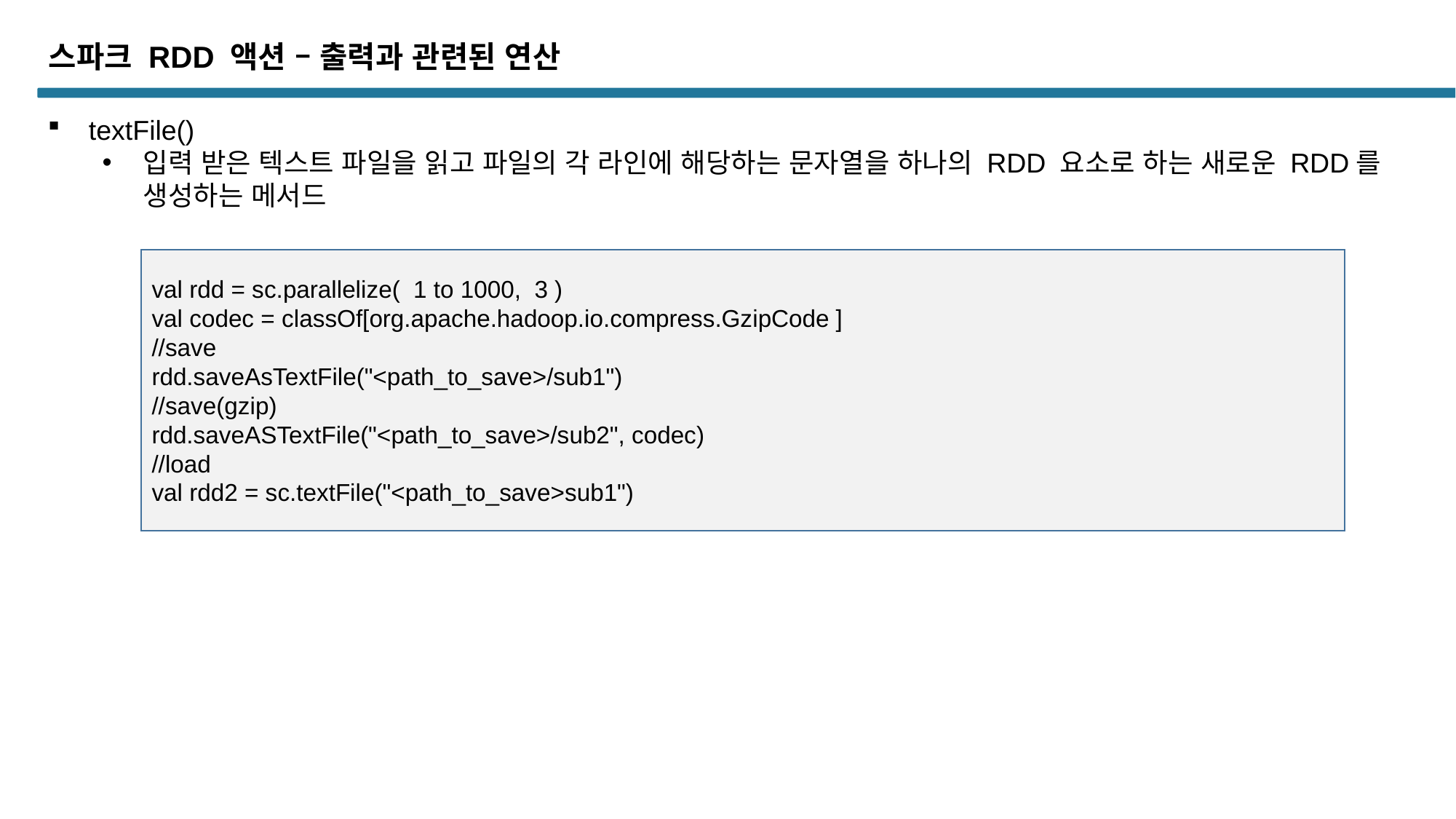

스파크 RDD 액션 – 출력과 관련된 연산
textFile()
입력 받은 텍스트 파일을 읽고 파일의 각 라인에 해당하는 문자열을 하나의 RDD 요소로 하는 새로운 RDD를 생성하는 메서드

val rdd = sc.parallelize(  1 to 1000,  3 )
val codec = classOf[org.apache.hadoop.io.compress.GzipCode ]
//save
rdd.saveAsTextFile("<path_to_save>/sub1")
//save(gzip)
rdd.saveASTextFile("<path_to_save>/sub2", codec)
//load
val rdd2 = sc.textFile("<path_to_save>sub1")